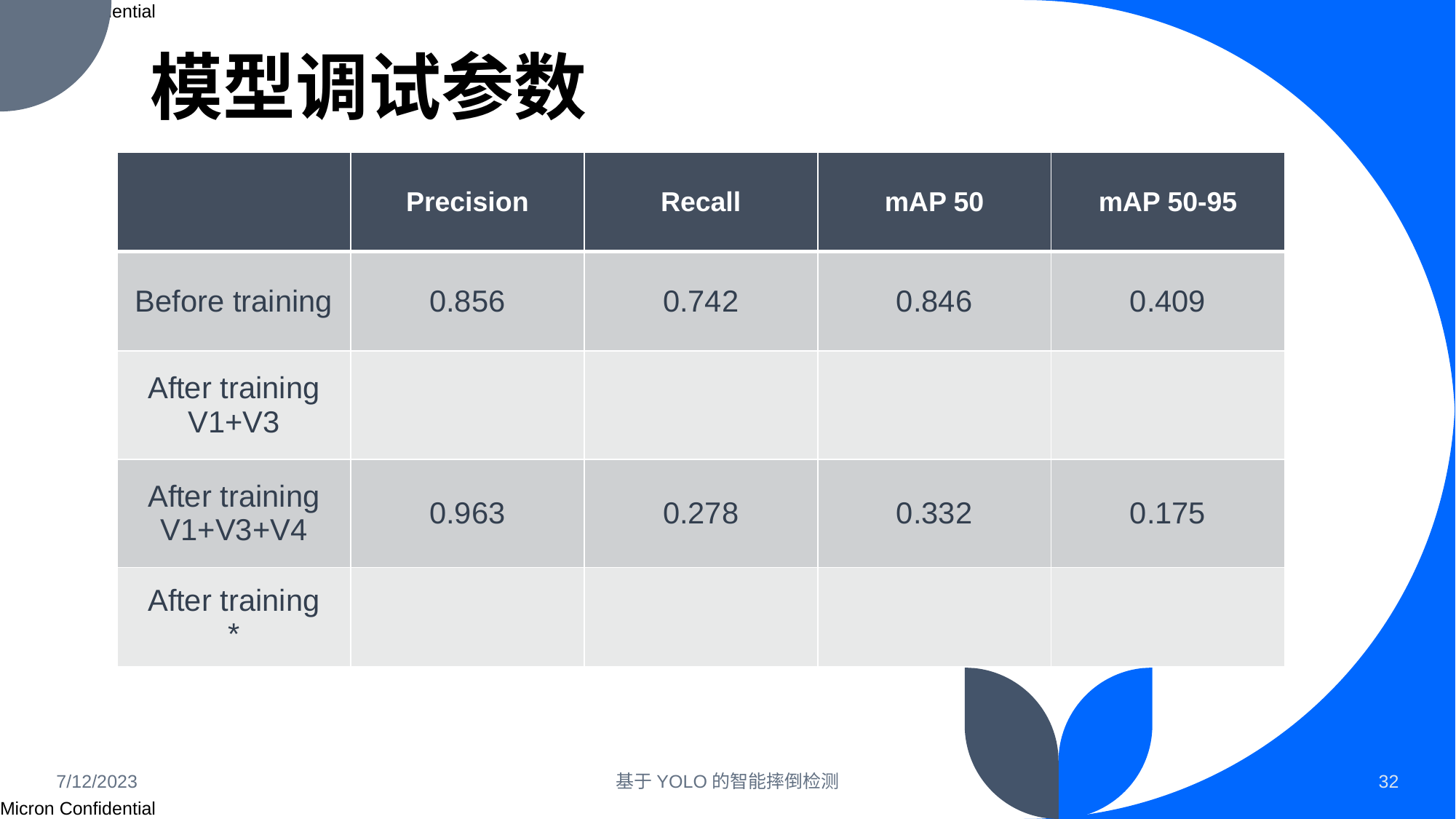

# 模型调试参数
|  | Precision | Recall | mAP 50 | mAP 50-95 |
| --- | --- | --- | --- | --- |
| Before training | 0.856 | 0.742 | 0.846 | 0.409 |
| After training V1+V3 |  |  |  |  |
| After training V1+V3+V4 | 0.963 | 0.278 | 0.332 | 0.175 |
| After training \* |  |  |  |  |
7/12/2023
基于YOLO的智能摔倒检测
32